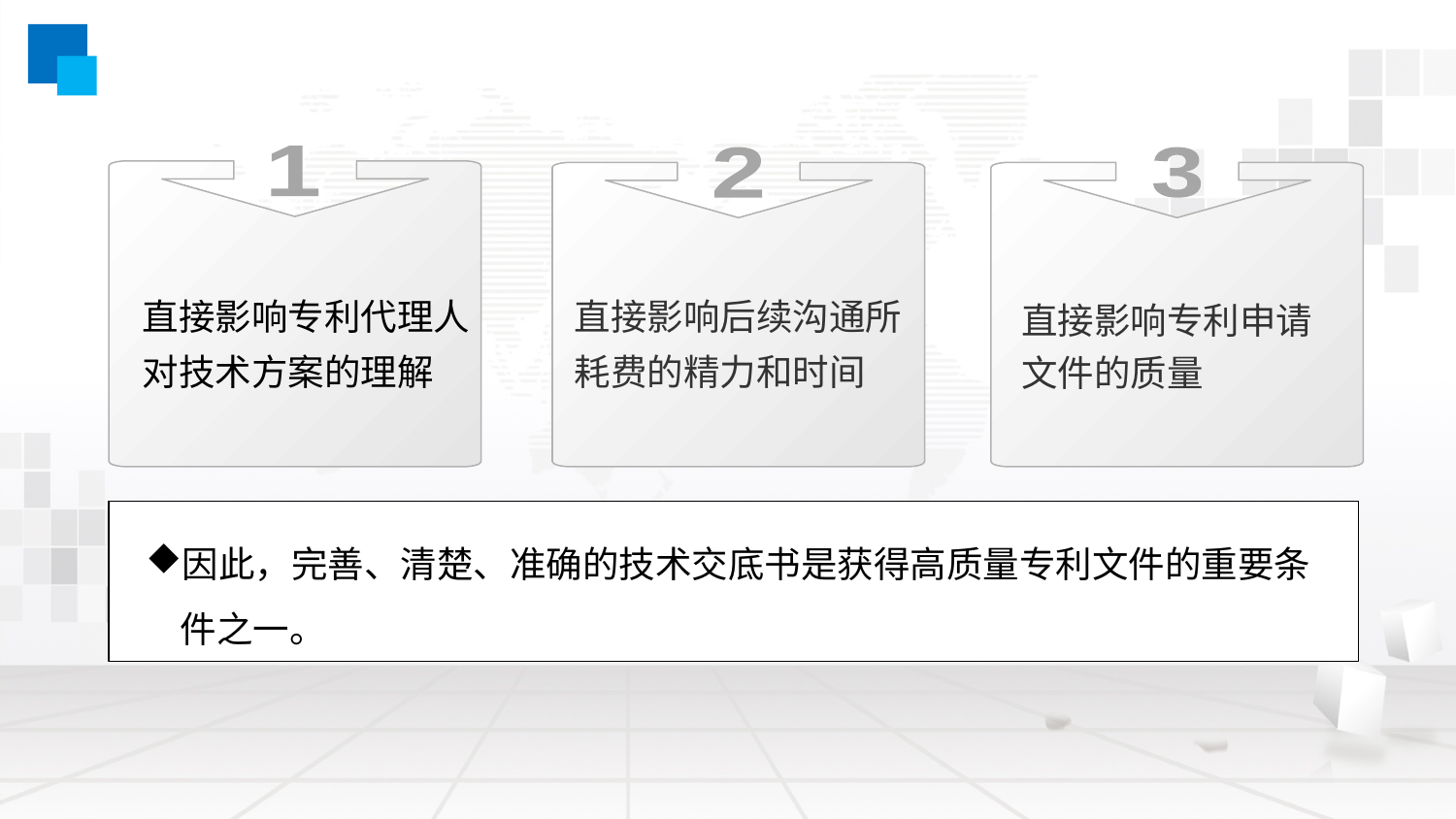

1
2
3

直接影响专利代理人对技术方案的理解
直接影响后续沟通所耗费的精力和时间
直接影响专利申请文件的质量

因此，完善、清楚、准确的技术交底书是获得高质量专利文件的重要条件之一。